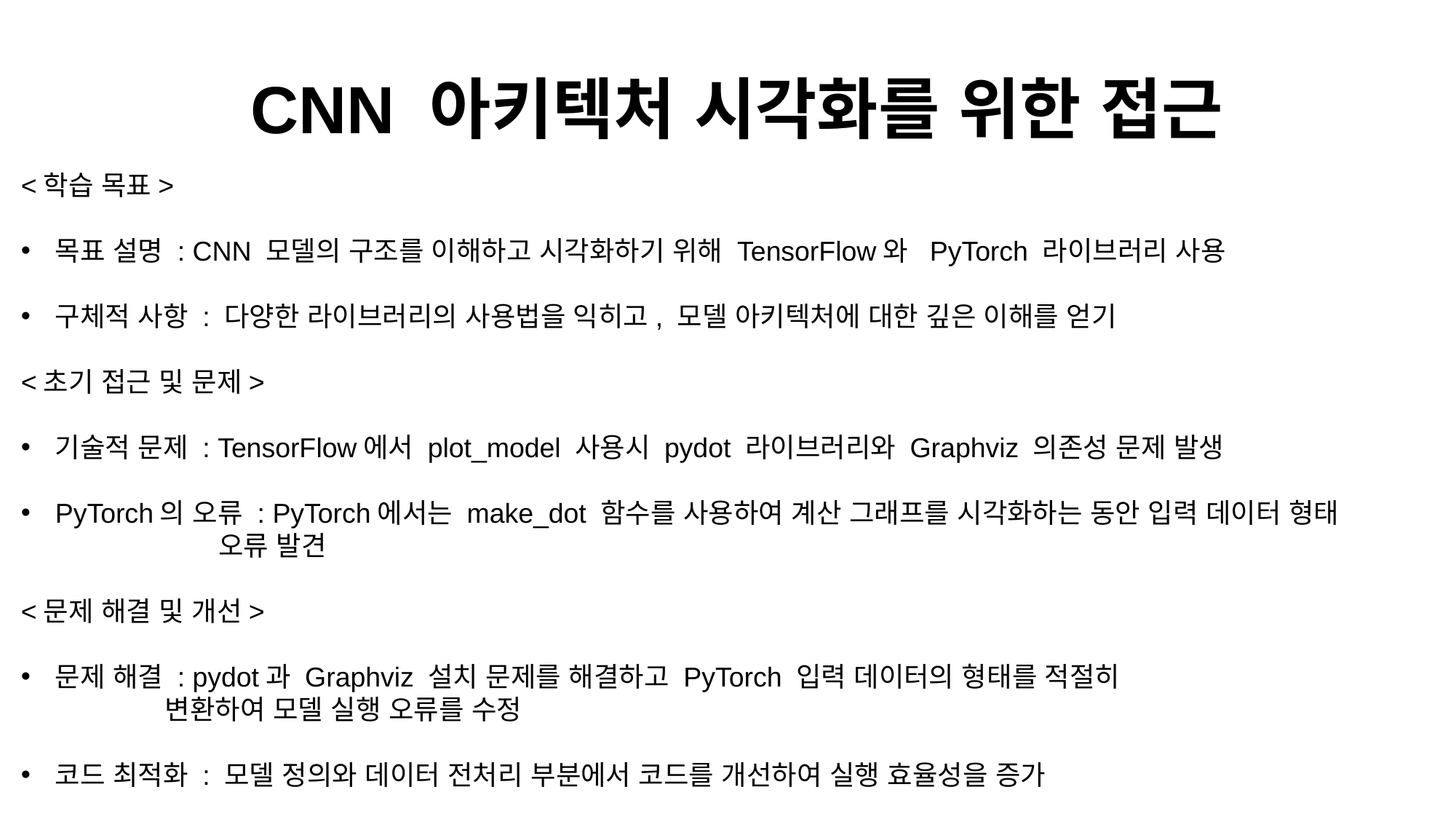

# CNN 아키텍처 시각화를 위한 접근
<학습 목표>

목표 설명 : CNN 모델의 구조를 이해하고 시각화하기 위해 TensorFlow와  PyTorch 라이브러리 사용

구체적 사항 : 다양한 라이브러리의 사용법을 익히고, 모델 아키텍처에 대한 깊은 이해를 얻기

<초기 접근 및 문제>

기술적 문제 : TensorFlow에서 plot_model 사용시 pydot 라이브러리와 Graphviz 의존성 문제 발생

PyTorch의 오류 : PyTorch에서는 make_dot 함수를 사용하여 계산 그래프를 시각화하는 동안 입력 데이터 형태
                         오류 발견

<문제 해결 및 개선>

문제 해결 : pydot과 Graphviz 설치 문제를 해결하고 PyTorch 입력 데이터의 형태를 적절히
                  변환하여 모델 실행 오류를 수정

코드 최적화 : 모델 정의와 데이터 전처리 부분에서 코드를 개선하여 실행 효율성을 증가